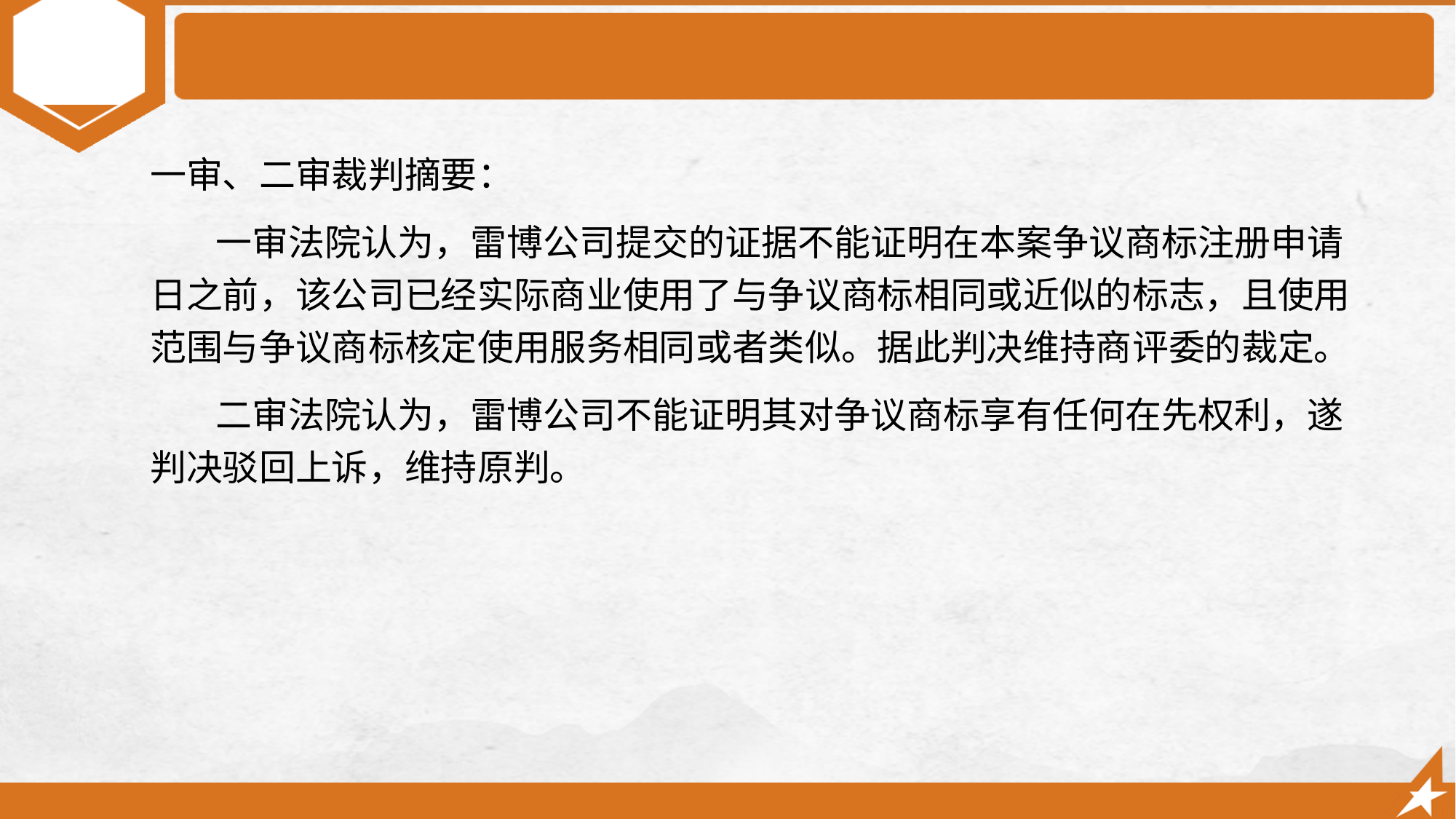

一审、二审裁判摘要：
       一审法院认为，雷博公司提交的证据不能证明在本案争议商标注册申请日之前，该公司已经实际商业使用了与争议商标相同或近似的标志，且使用范围与争议商标核定使用服务相同或者类似。据此判决维持商评委的裁定。
       二审法院认为，雷博公司不能证明其对争议商标享有任何在先权利，遂判决驳回上诉，维持原判。